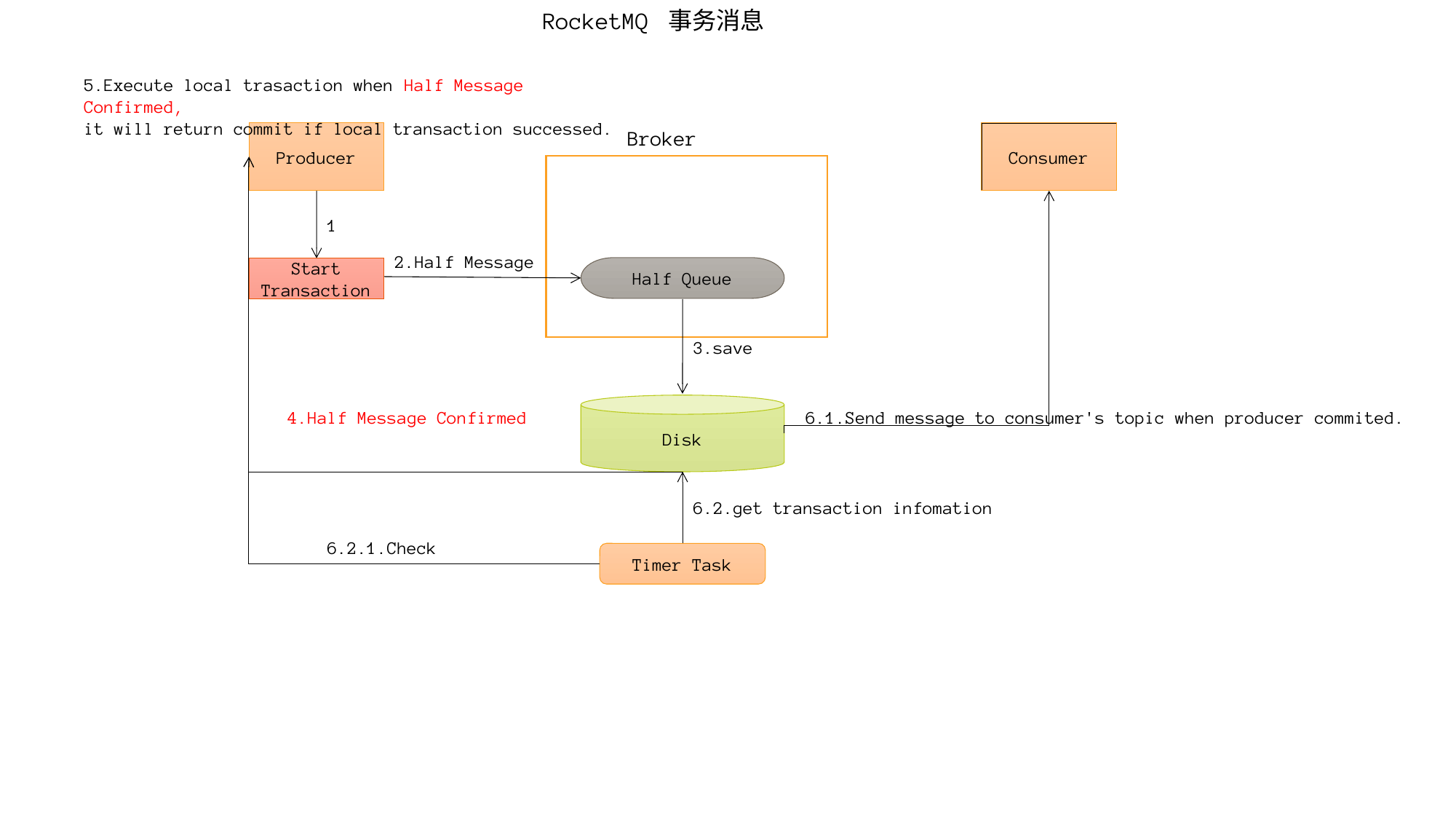

RocketMQ 事务消息
5.Execute local trasaction when Half Message Confirmed,
it will return commit if local transaction successed.
Broker
Producer
Consumer

1
2.Half Message
Half Queue
Start Transaction
3.save
Disk
6.1.Send message to consumer's topic when producer commited.
4.Half Message Confirmed
6.2.get transaction infomation
6.2.1.Check
Timer Task